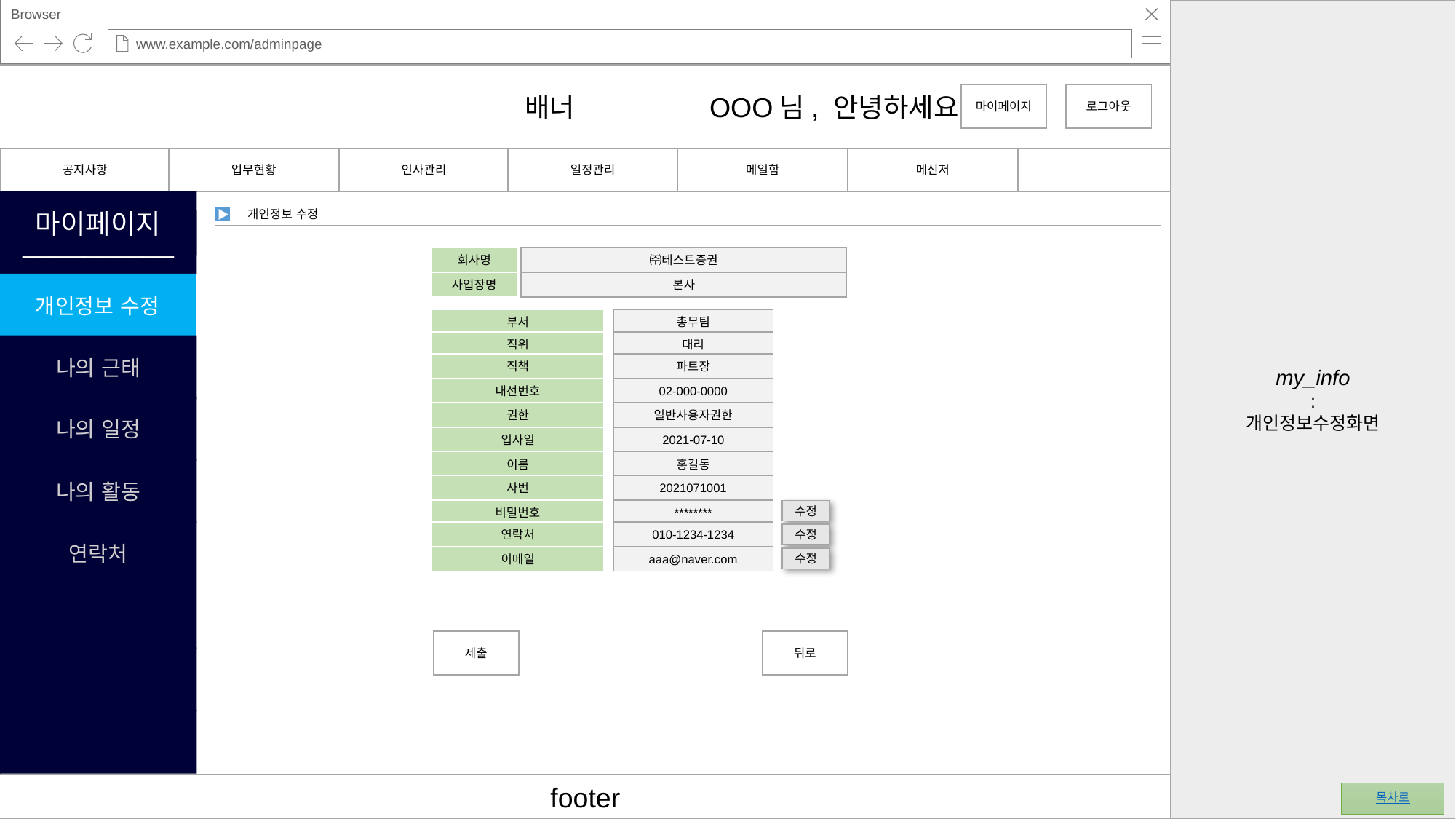

Browser

www.example.com/adminpage

my_info
:
개인정보수정화면

			배너	         OOO님, 안녕하세요!
마이페이지
로그아웃

공지사항
업무현황
인사관리
일정관리
메일함
메신저
마이페이지
__________
개인정보 수정

회사명
㈜테스트증권
사업장명
본사
개인정보 수정
부서
총무팀
직위
대리
직책
파트장
내선번호
02-000-0000
권한
일반사용자권한
입사일
2021-07-10
이름
홍길동
사번
2021071001
비밀번호
********
수정
연락처
010-1234-1234
수정
이메일
aaa@naver.com
수정
나의 근태
나의 일정
나의 활동
연락처

제출
뒤로

footer
목차로